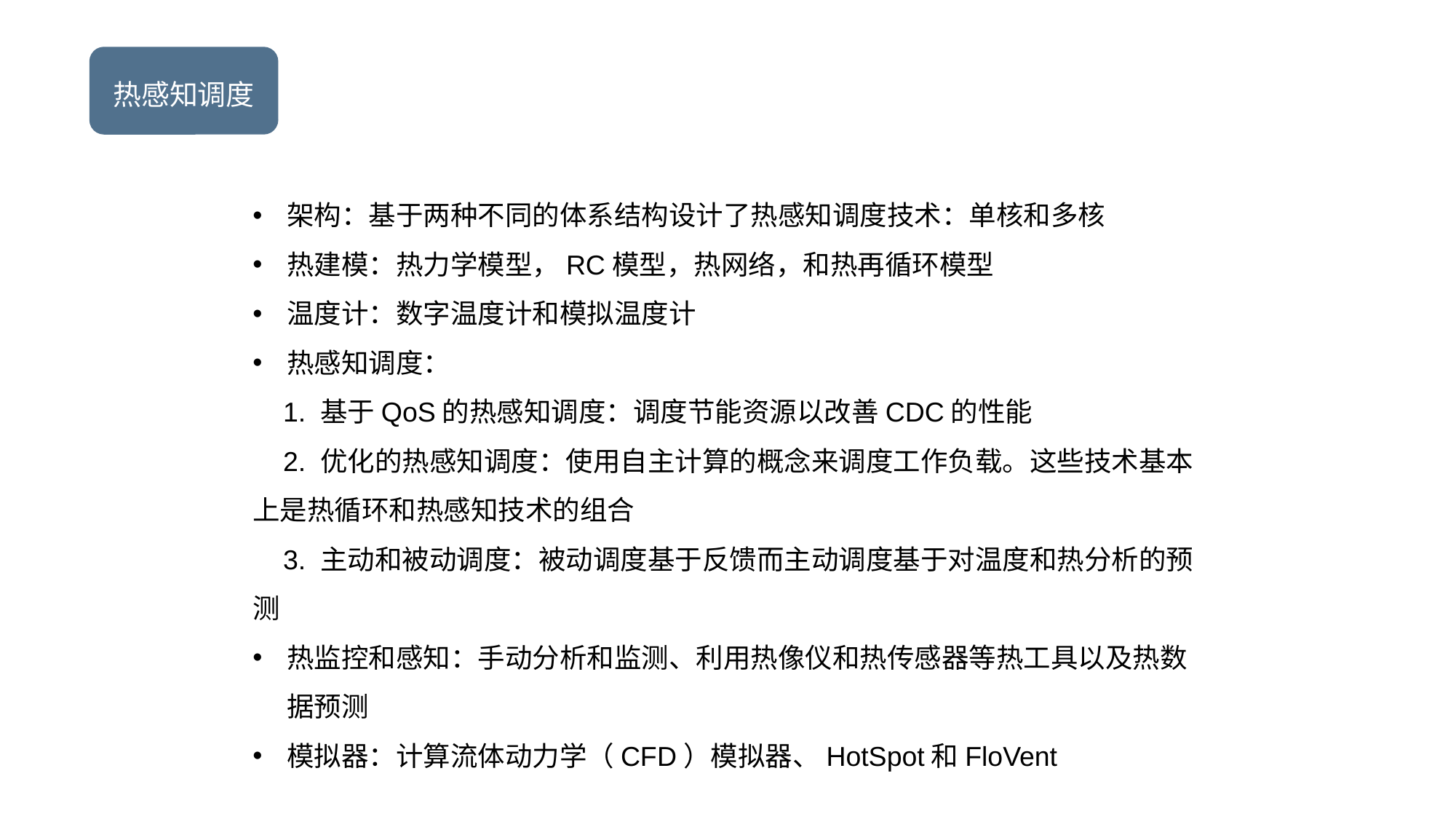

热感知调度
架构：基于两种不同的体系结构设计了热感知调度技术：单核和多核
热建模：热力学模型，RC模型，热网络，和热再循环模型
温度计：数字温度计和模拟温度计
热感知调度：
    1. 基于QoS的热感知调度：调度节能资源以改善CDC的性能
    2. 优化的热感知调度：使用自主计算的概念来调度工作负载。这些技术基本上是热循环和热感知技术的组合
    3. 主动和被动调度：被动调度基于反馈而主动调度基于对温度和热分析的预测
热监控和感知：手动分析和监测、利用热像仪和热传感器等热工具以及热数据预测
模拟器：计算流体动力学（CFD）模拟器、HotSpot和FloVent